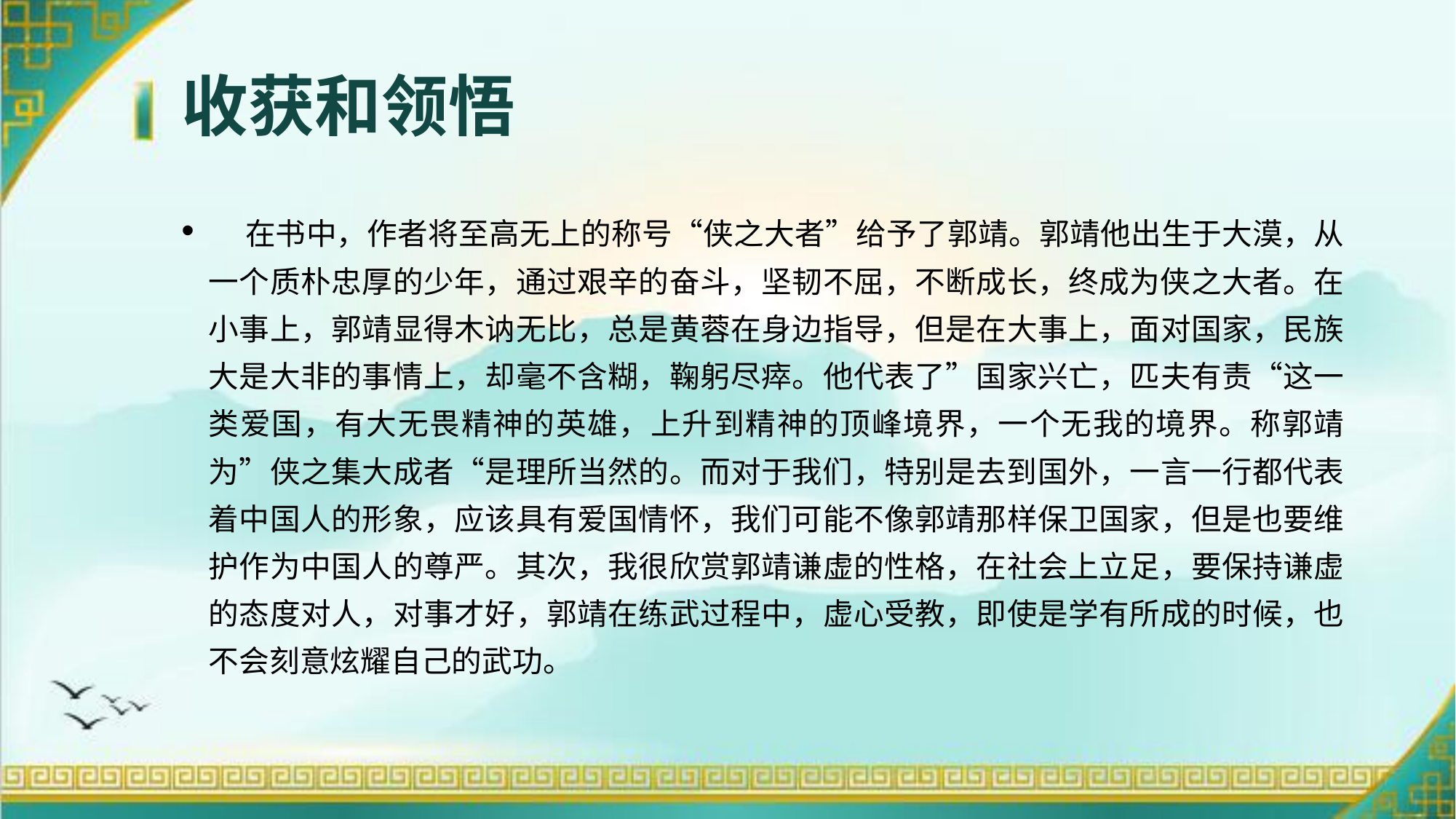

# 收获和领悟
　在书中，作者将至高无上的称号“侠之大者”给予了郭靖。郭靖他出生于大漠，从一个质朴忠厚的少年，通过艰辛的奋斗，坚韧不屈，不断成长，终成为侠之大者。在小事上，郭靖显得木讷无比，总是黄蓉在身边指导，但是在大事上，面对国家，民族大是大非的事情上，却毫不含糊，鞠躬尽瘁。他代表了”国家兴亡，匹夫有责“这一类爱国，有大无畏精神的英雄，上升到精神的顶峰境界，一个无我的境界。称郭靖为”侠之集大成者“是理所当然的。而对于我们，特别是去到国外，一言一行都代表着中国人的形象，应该具有爱国情怀，我们可能不像郭靖那样保卫国家，但是也要维护作为中国人的尊严。其次，我很欣赏郭靖谦虚的性格，在社会上立足，要保持谦虚的态度对人，对事才好，郭靖在练武过程中，虚心受教，即使是学有所成的时候，也不会刻意炫耀自己的武功。